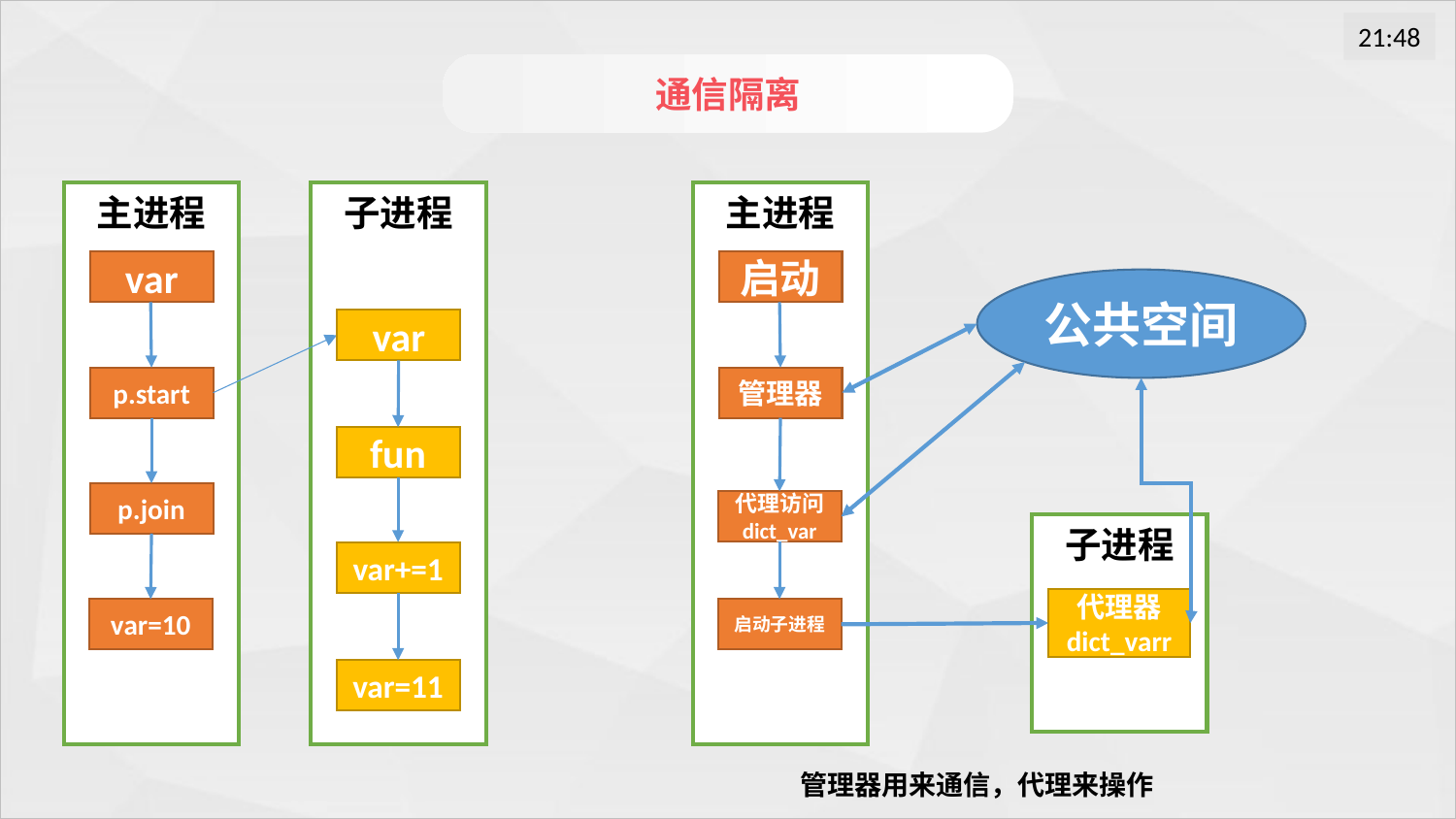

通信隔离
主进程
子进程
主进程
var
启动
公共空间
var
p.start
管理器
fun
p.join
代理访问
dict_var
子进程
var+=1
代理器
dict_varr
var=10
启动子进程
var=11
管理器用来通信，代理来操作